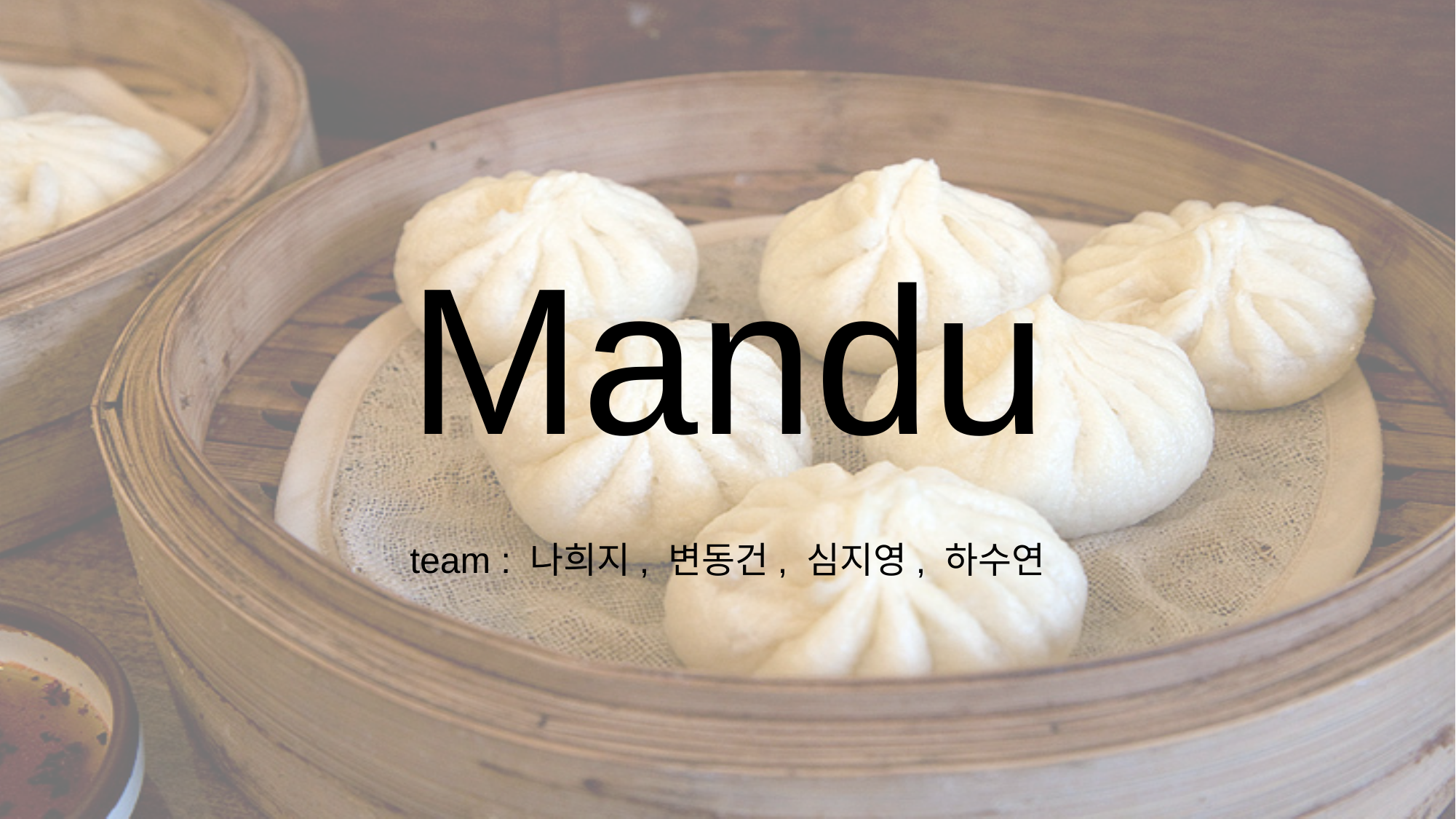

# Mandu
team : 나희지, 변동건, 심지영, 하수연